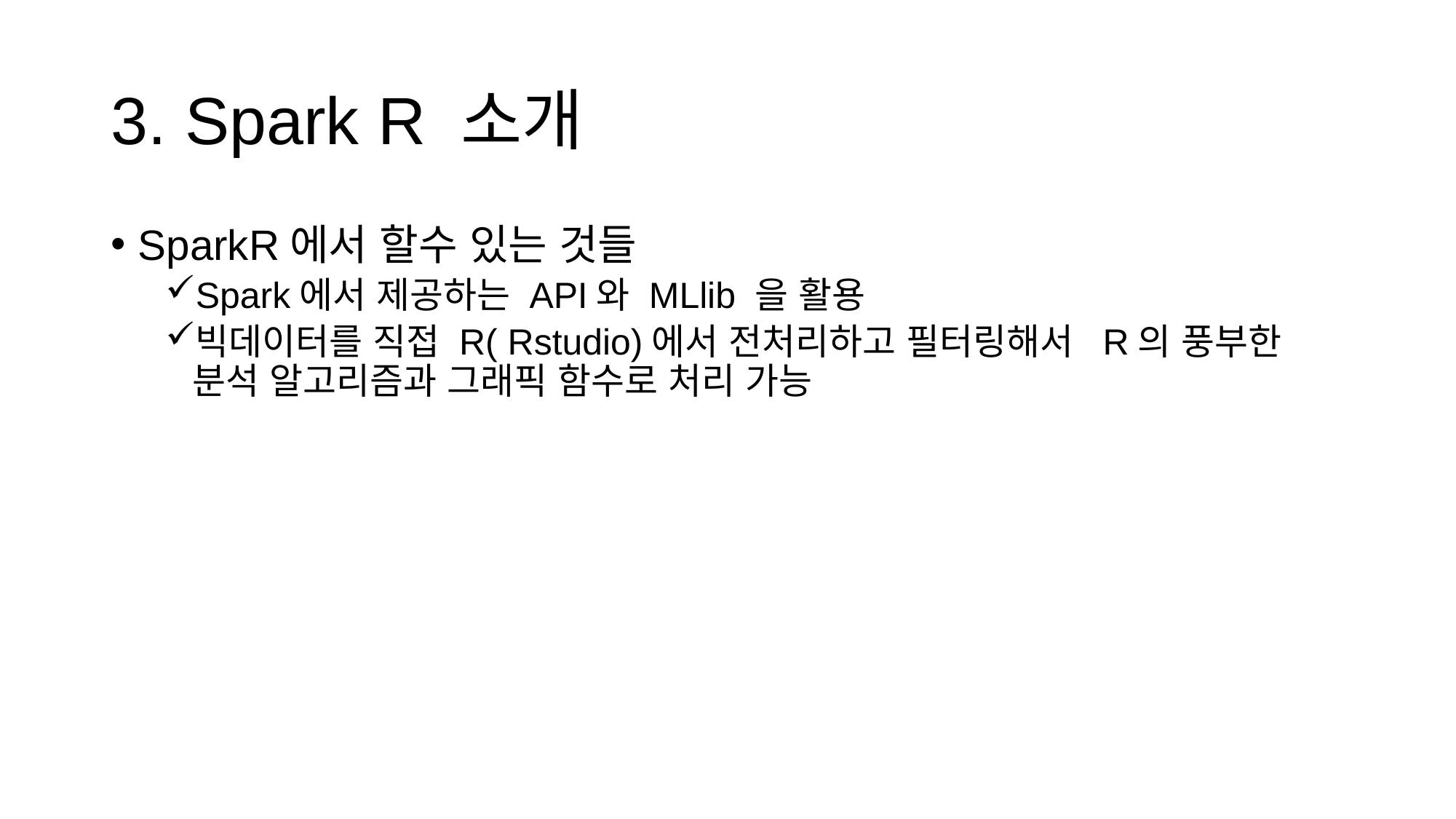

# 3. Spark R 소개
SparkR에서 할수 있는 것들
Spark에서 제공하는 API와 MLlib 을 활용
빅데이터를 직접 R( Rstudio)에서 전처리하고 필터링해서  R의 풍부한 분석 알고리즘과 그래픽 함수로 처리 가능